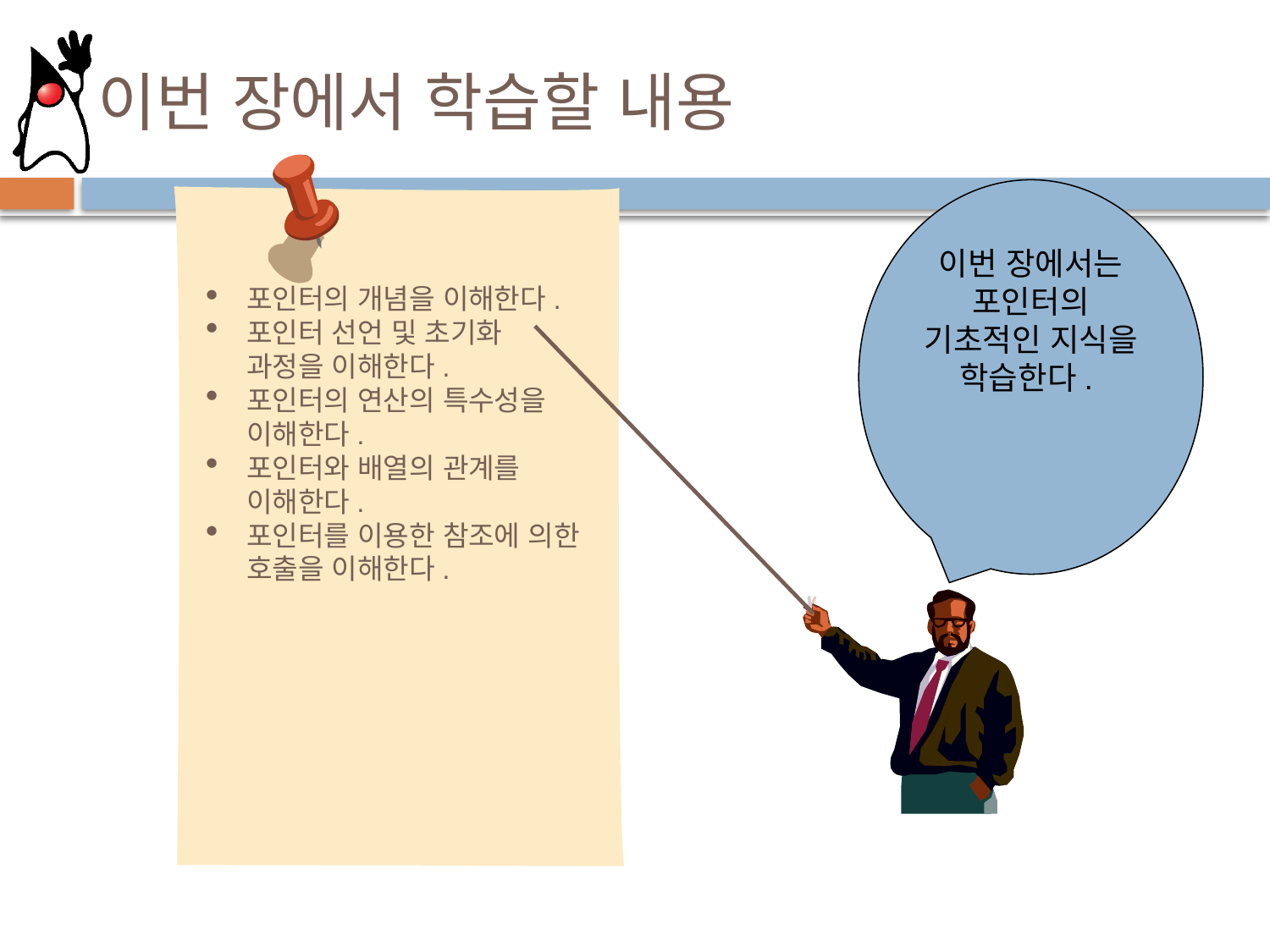

# 이번 장에서 학습할 내용

이번 장에서는 포인터의 기초적인 지식을 학습한다.
포인터의 개념을 이해한다.
포인터 선언 및 초기화 과정을 이해한다.
포인터의 연산의 특수성을 이해한다.
포인터와 배열의 관계를 이해한다.
포인터를 이용한 참조에 의한 호출을 이해한다.